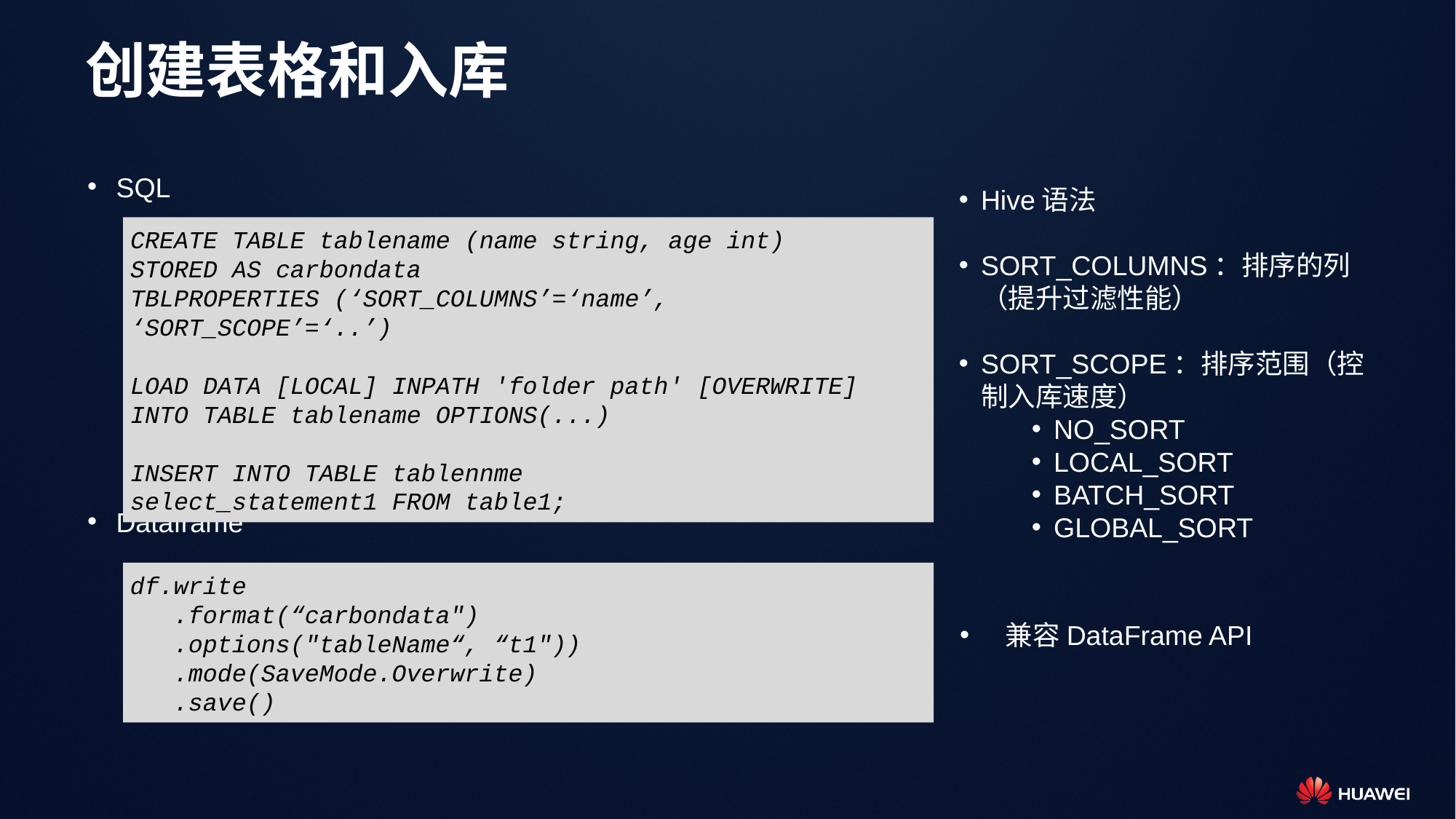

创建表格和入库
SQL

Dataframe
Hive语法

SORT_COLUMNS：排序的列（提升过滤性能）

SORT_SCOPE：排序范围（控制入库速度）
NO_SORT
LOCAL_SORT
BATCH_SORT
GLOBAL_SORT
CREATE TABLE tablename (name string, age int)
STORED AS carbondata
TBLPROPERTIES (‘SORT_COLUMNS’=‘name’, ‘SORT_SCOPE’=‘..’)

LOAD DATA [LOCAL] INPATH 'folder path' [OVERWRITE] INTO TABLE tablename OPTIONS(...)

INSERT INTO TABLE tablennme
select_statement1 FROM table1;
df.write
   .format(“carbondata")
   .options("tableName“, “t1"))
   .mode(SaveMode.Overwrite)
   .save()
兼容DataFrame API